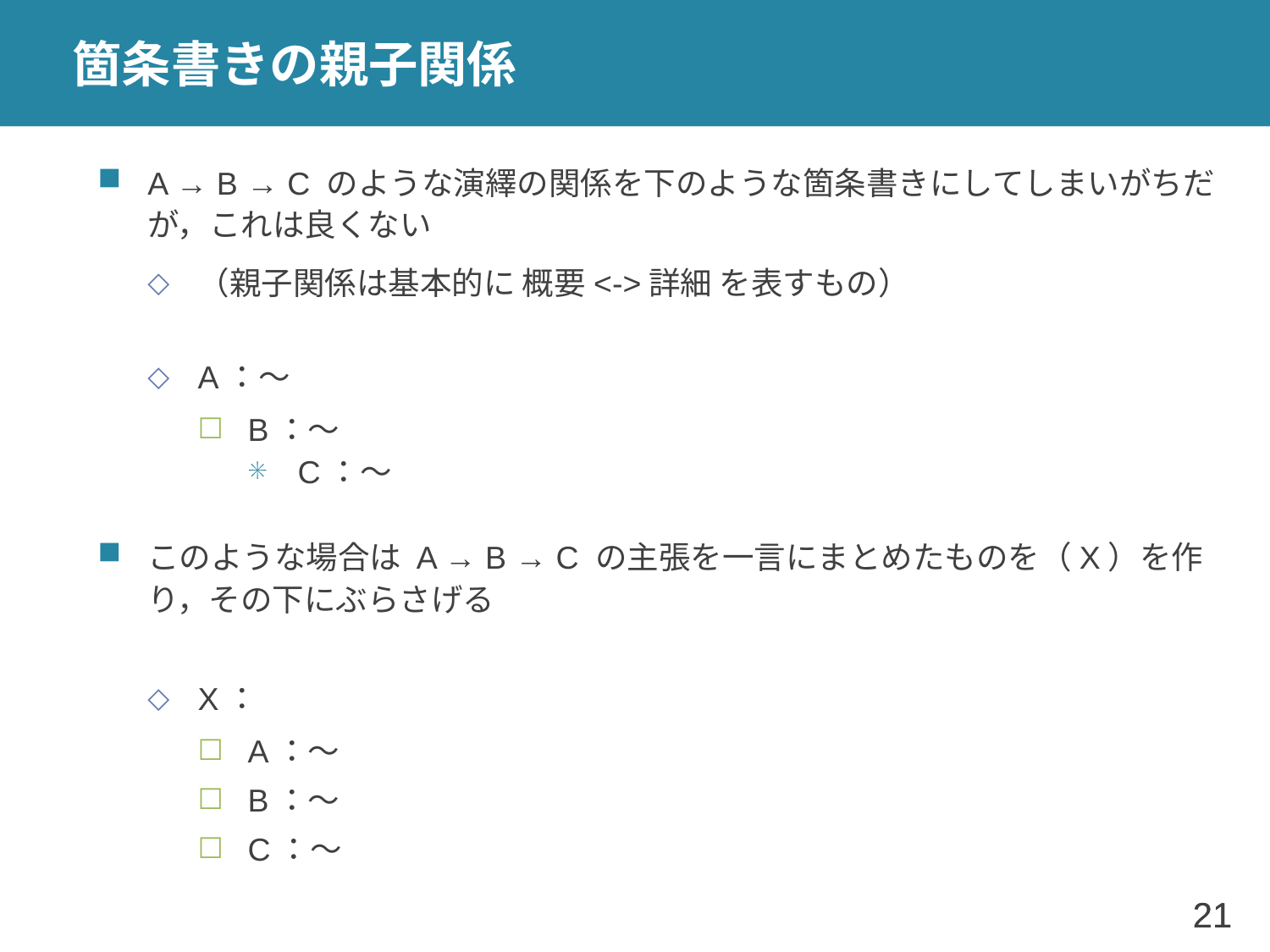

# 箇条書きの親子関係
A → B → C のような演繹の関係を下のような箇条書きにしてしまいがちだが，これは良くない
（親子関係は基本的に 概要<->詳細 を表すもの）
A：～
B：～
C：～
このような場合は A → B → C の主張を一言にまとめたものを（X）を作り，その下にぶらさげる
X：
A：～
B：～
C：～